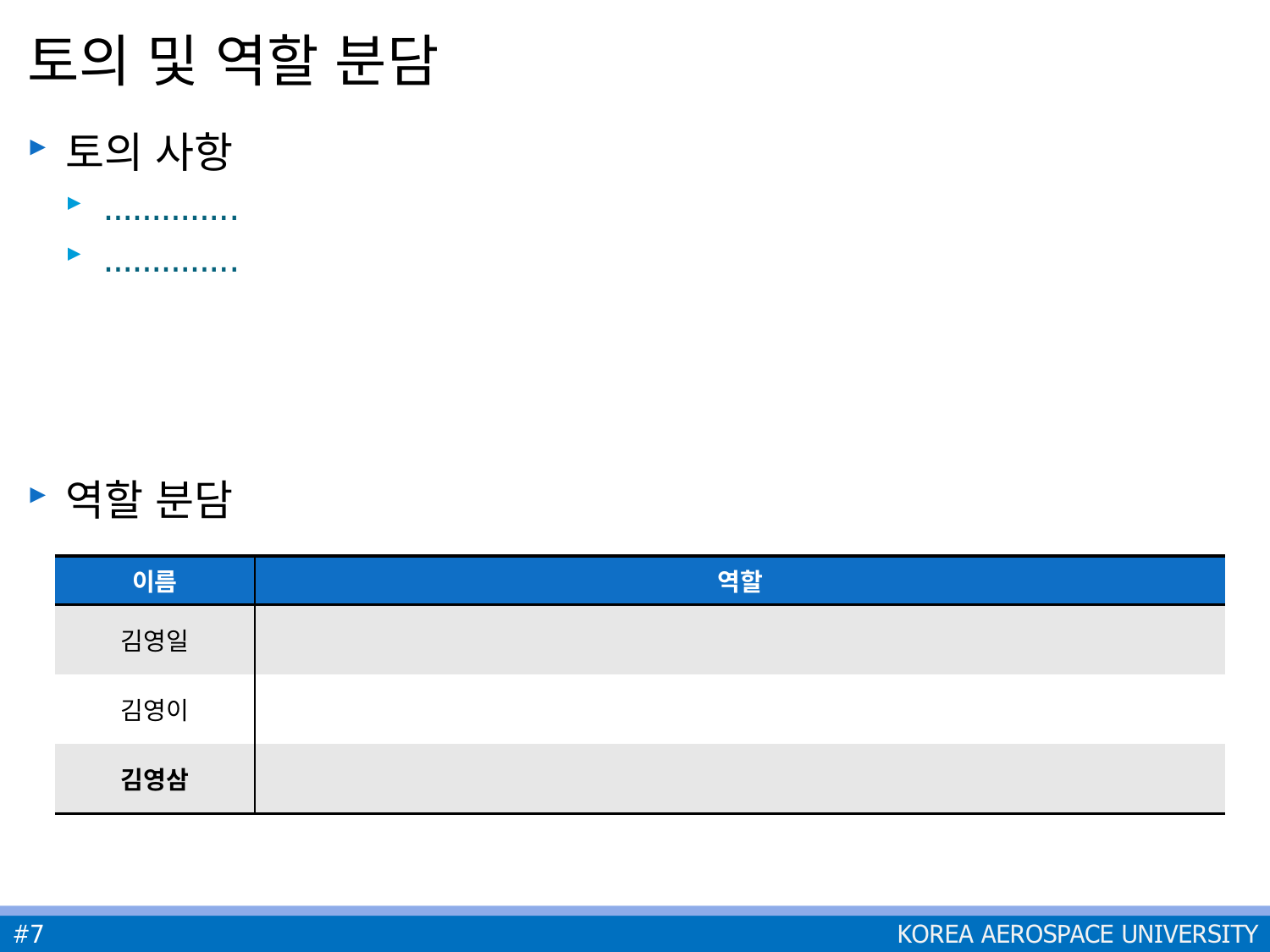

# 토의 및 역할 분담
토의 사항
…………..
…………..

역할 분담
| 이름 | 역할 |
| --- | --- |
| 김영일 |  |
| 김영이 |  |
| 김영삼 |  |
#7